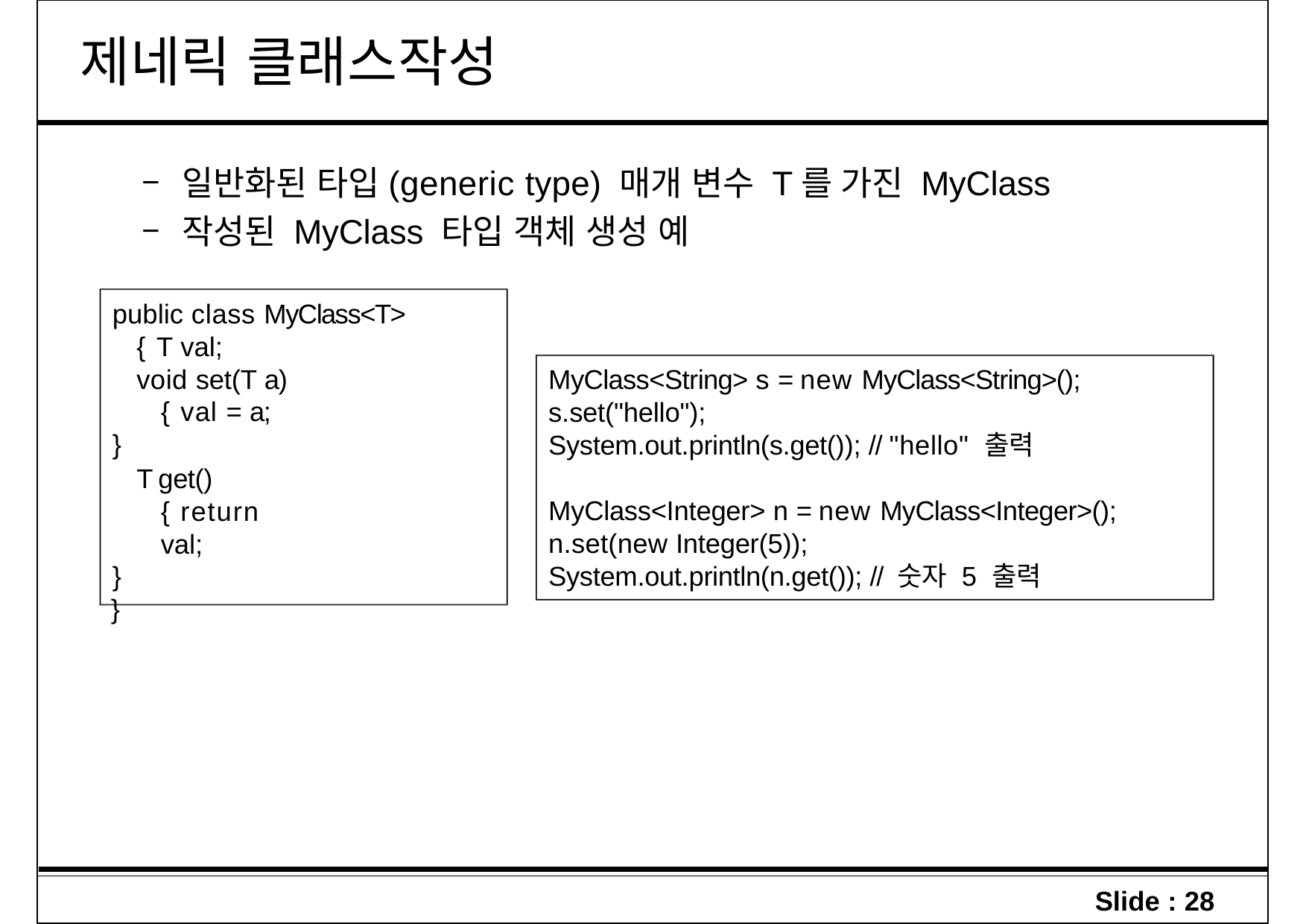

# 제네릭 클래스작성
–	일반화된 타입(generic type) 매개 변수 T를 가진 MyClass
–	작성된 MyClass 타입 객체 생성 예

public class MyClass<T> {  T val;
void set(T a) {  val = a;
}
T get() {  return val;
}
}

MyClass<String> s = new MyClass<String>();  s.set("hello");
System.out.println(s.get()); // "hello" 출력
MyClass<Integer> n = new MyClass<Integer>();  n.set(new Integer(5));  System.out.println(n.get()); // 숫자 5 출력

Slide : 28